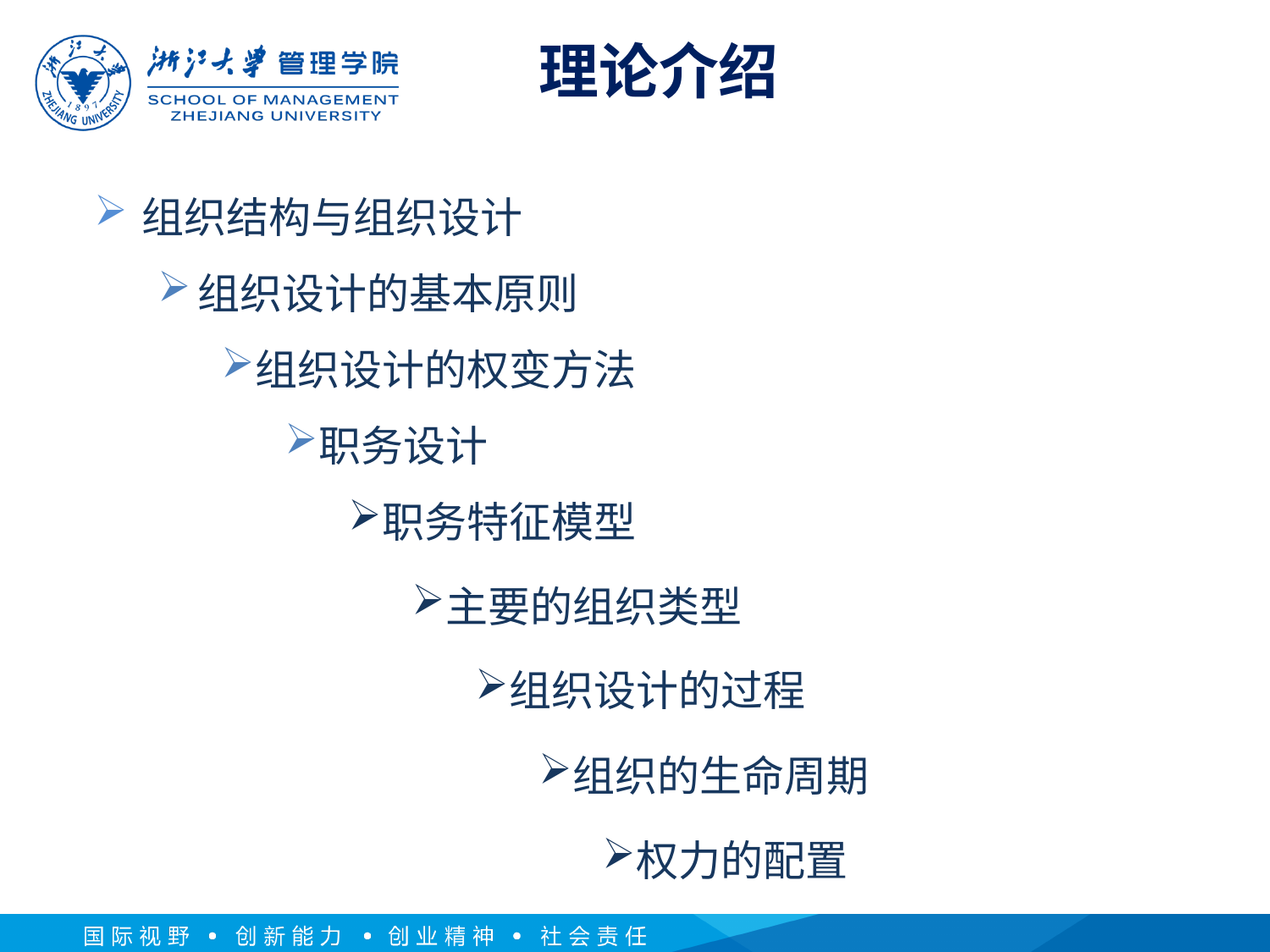

# 理论介绍
组织结构与组织设计
组织设计的基本原则
组织设计的权变方法
职务设计
职务特征模型
主要的组织类型
组织设计的过程
组织的生命周期
权力的配置